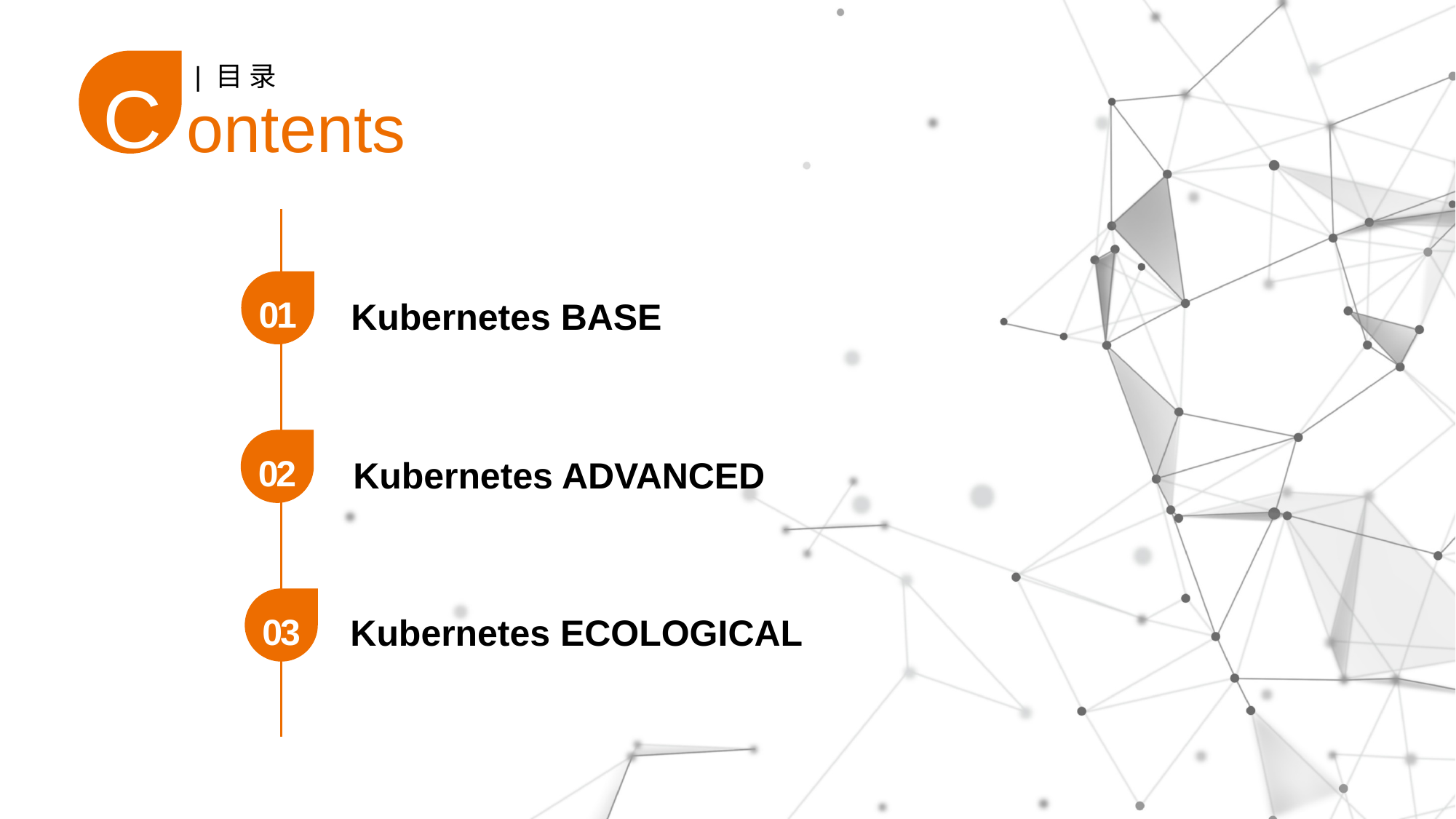

C
| 目 录

ontents

01
Kubernetes BASE

02
Kubernetes ADVANCED

03
Kubernetes ECOLOGICAL